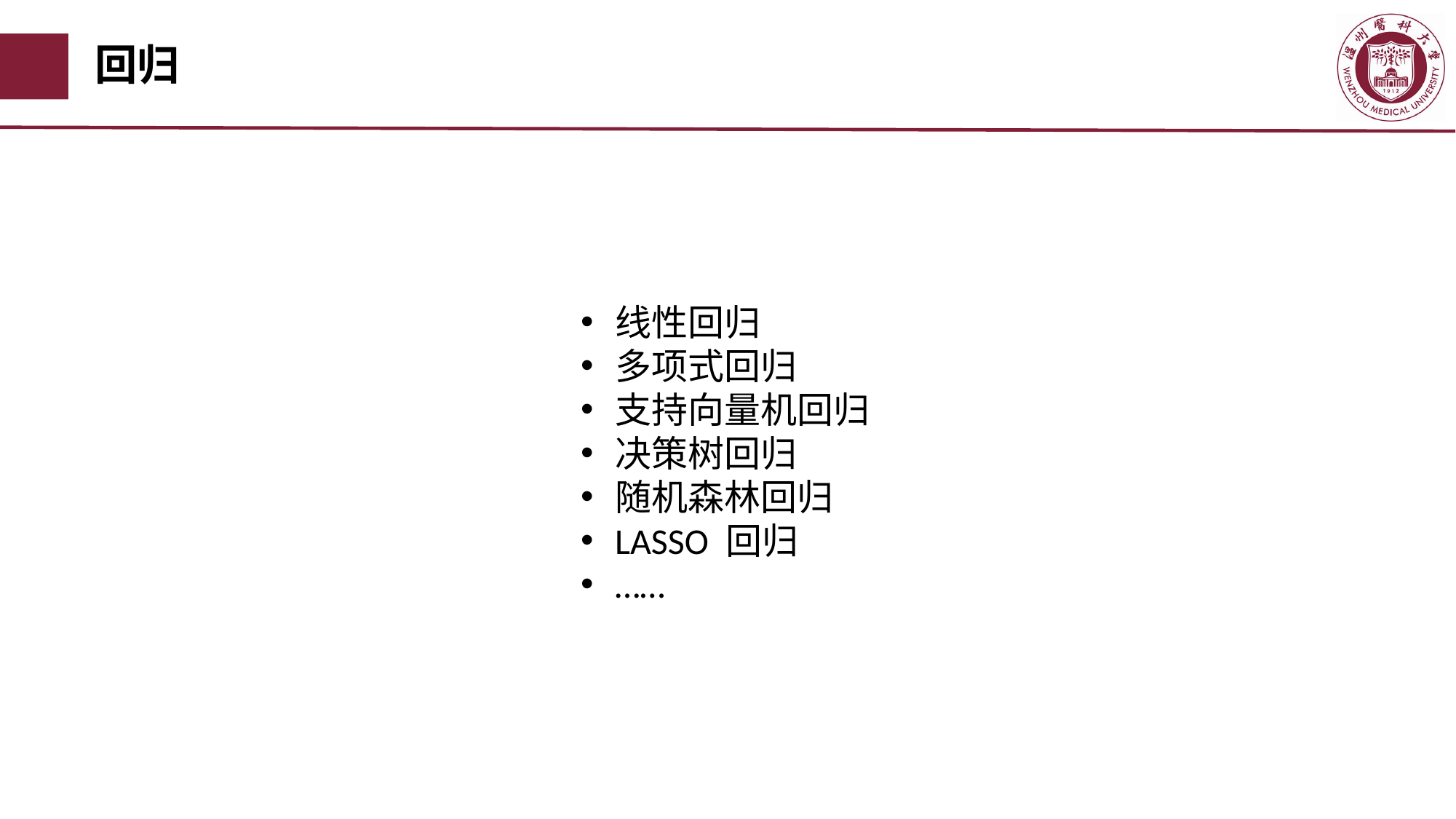

# 回归
线性回归
多项式回归
支持向量机回归
决策树回归
随机森林回归
LASSO 回归
……